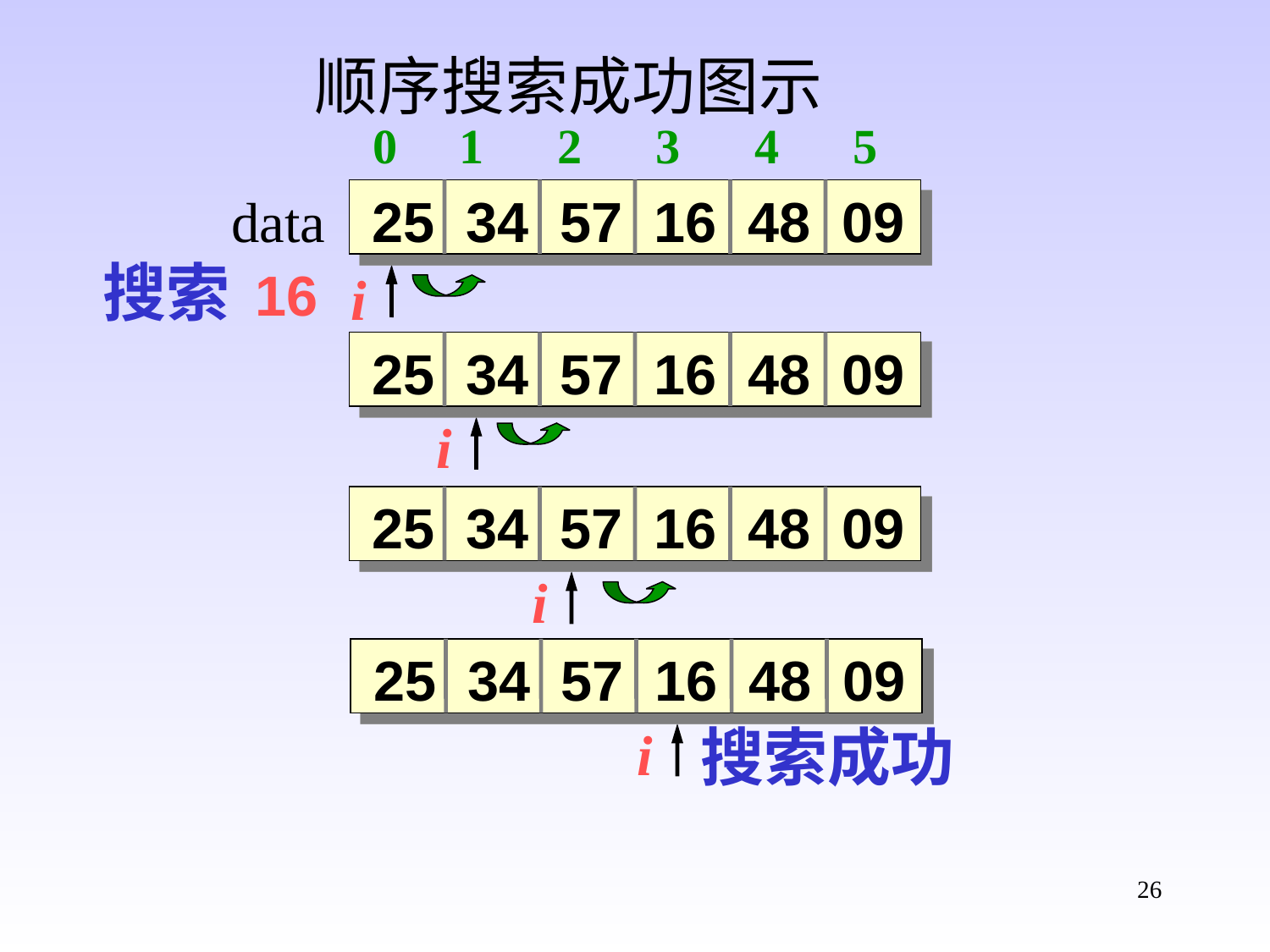

顺序搜索成功图示
0     1      2      3      4      5
data

25  34  57  16  48  09

搜索 16
i

25  34  57  16  48  09

i

25  34  57  16  48  09

i

25  34  57  16  48  09

i

搜索成功
26